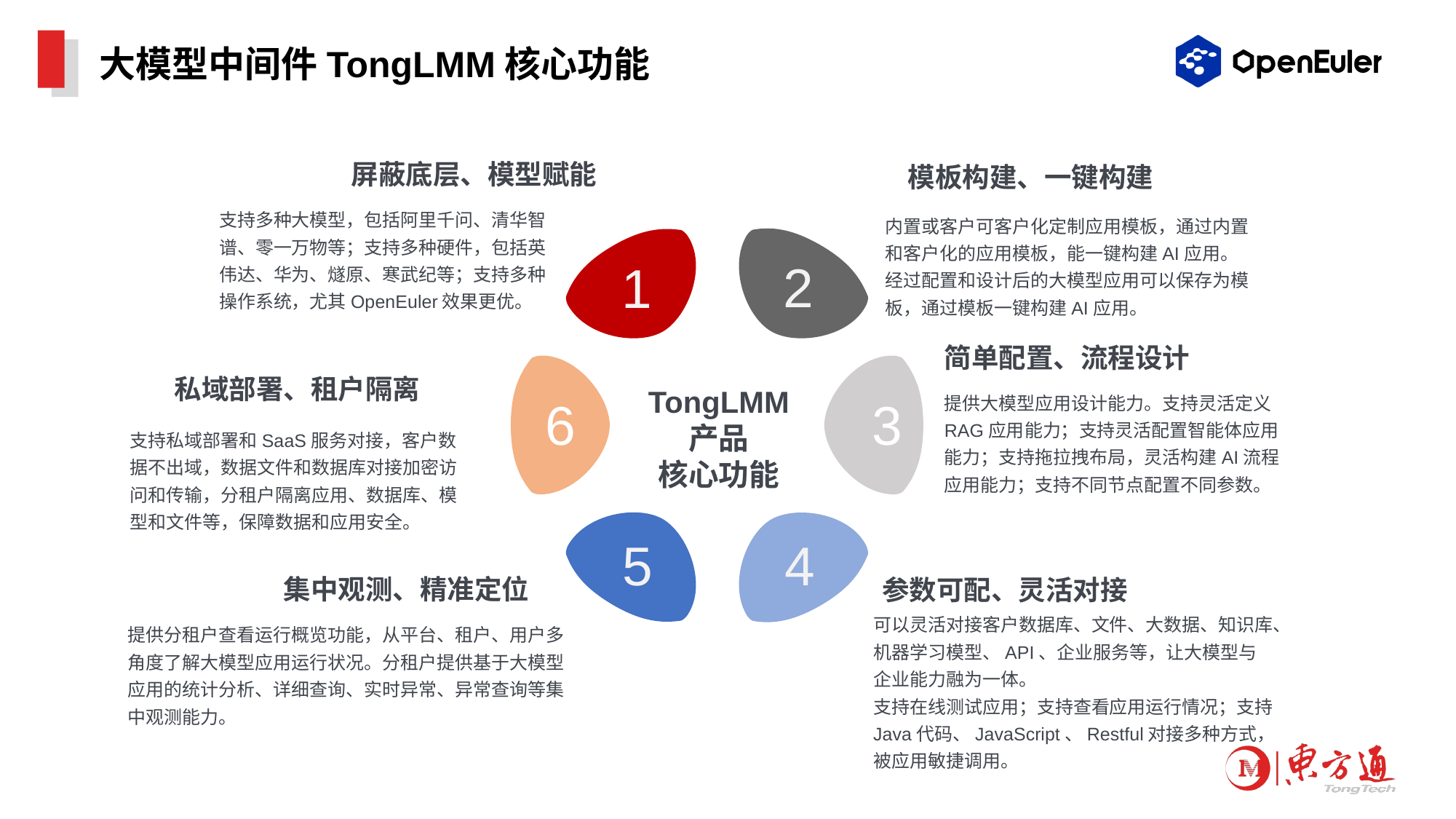

# 大模型中间件TongLMM核心功能
屏蔽底层、模型赋能
模板构建、一键构建
支持多种大模型，包括阿里千问、清华智谱、零一万物等；支持多种硬件，包括英伟达、华为、燧原、寒武纪等；支持多种操作系统，尤其OpenEuler效果更优。
内置或客户可客户化定制应用模板，通过内置和客户化的应用模板，能一键构建AI应用。经过配置和设计后的大模型应用可以保存为模板，通过模板一键构建AI应用。

2
1
简单配置、流程设计

私域部署、租户隔离
TongLMM
产品
核心功能
提供大模型应用设计能力。支持灵活定义RAG应用能力；支持灵活配置智能体应用能力；支持拖拉拽布局，灵活构建AI流程应用能力；支持不同节点配置不同参数。
6
3
支持私域部署和SaaS服务对接，客户数据不出域，数据文件和数据库对接加密访问和传输，分租户隔离应用、数据库、模型和文件等，保障数据和应用安全。

5
4
集中观测、精准定位
参数可配、灵活对接
可以灵活对接客户数据库、文件、大数据、知识库、机器学习模型、API、企业服务等，让大模型与企业能力融为一体。
支持在线测试应用；支持查看应用运行情况；支持Java代码、JavaScript、Restful对接多种方式，被应用敏捷调用。
提供分租户查看运行概览功能，从平台、租户、用户多角度了解大模型应用运行状况。分租户提供基于大模型应用的统计分析、详细查询、实时异常、异常查询等集中观测能力。